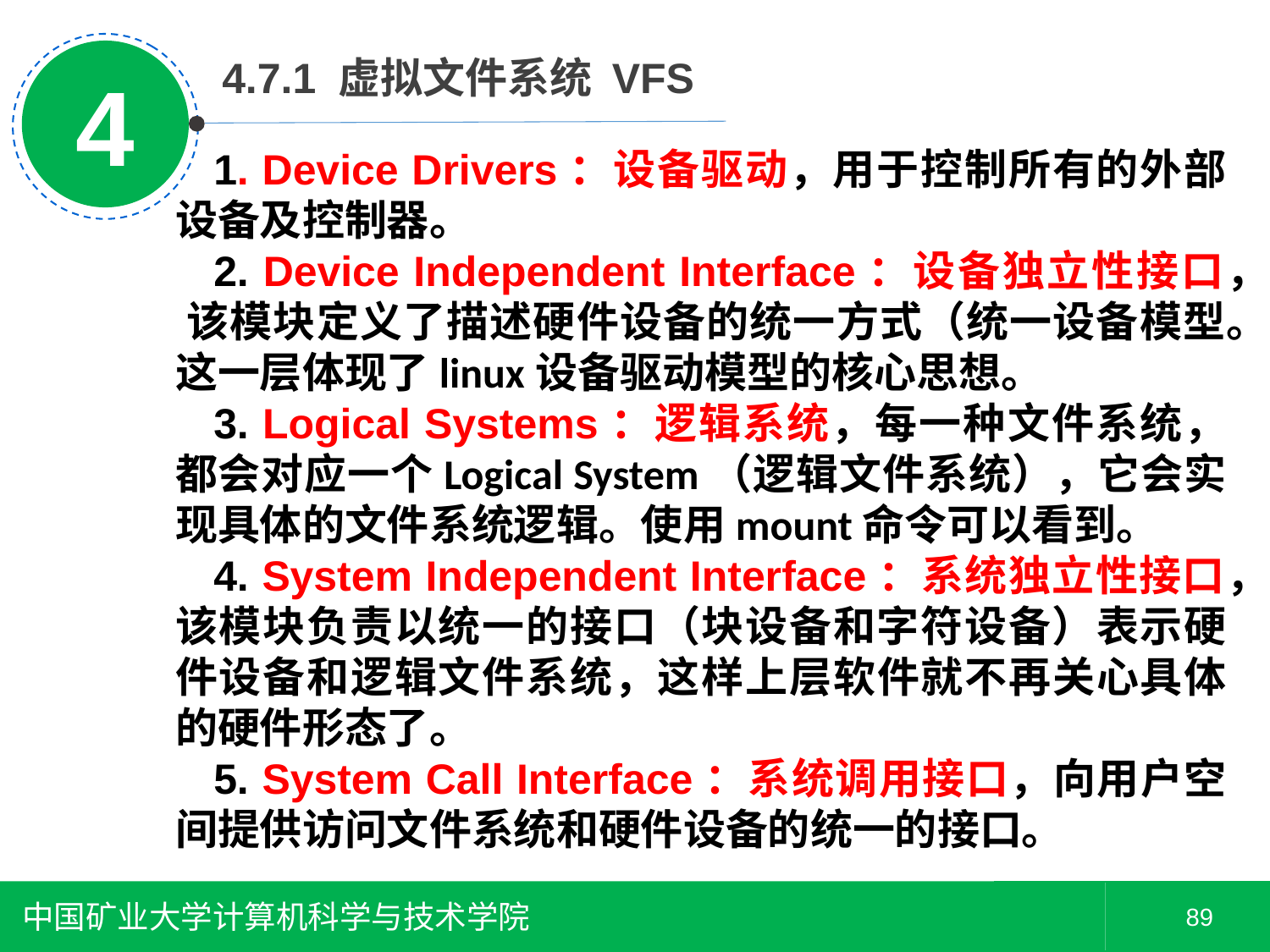

4
  4.7.1 虚拟文件系统 VFS

1. Device Drivers：设备驱动，用于控制所有的外部设备及控制器。
2. Device Independent Interface：设备独立性接口， 该模块定义了描述硬件设备的统一方式（统一设备模型。这一层体现了linux设备驱动模型的核心思想。
3. Logical Systems：逻辑系统，每一种文件系统，都会对应一个Logical System（逻辑文件系统），它会实现具体的文件系统逻辑。使用mount命令可以看到。
4. System Independent Interface：系统独立性接口，该模块负责以统一的接口（块设备和字符设备）表示硬件设备和逻辑文件系统，这样上层软件就不再关心具体的硬件形态了。
5. System Call Interface：系统调用接口，向用户空间提供访问文件系统和硬件设备的统一的接口。